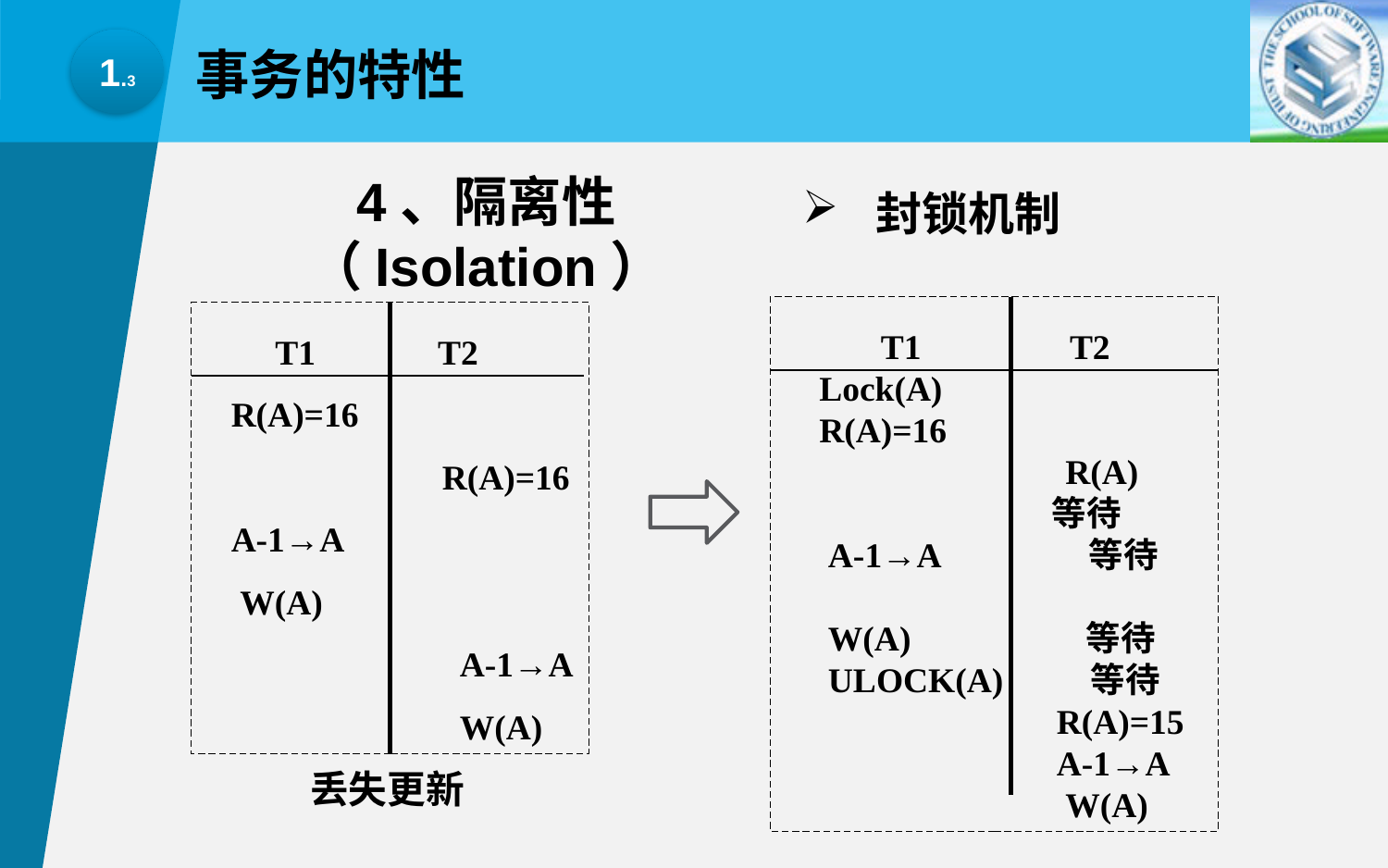

1.3
事务的特性
 封锁机制
4、隔离性（Isolation）
           T1                 T2
    Lock(A)
    R(A)=16
                                R(A)
                                 等待
     A-1→A                等待
     W(A)                   等待
     ULOCK(A)         等待
                               R(A)=15
                               A-1→A
                                W(A)
        T1              T2
   R(A)=16
                           R(A)=16
   A-1→A
    W(A)
                             A-1→A
                             W(A)

丢失更新